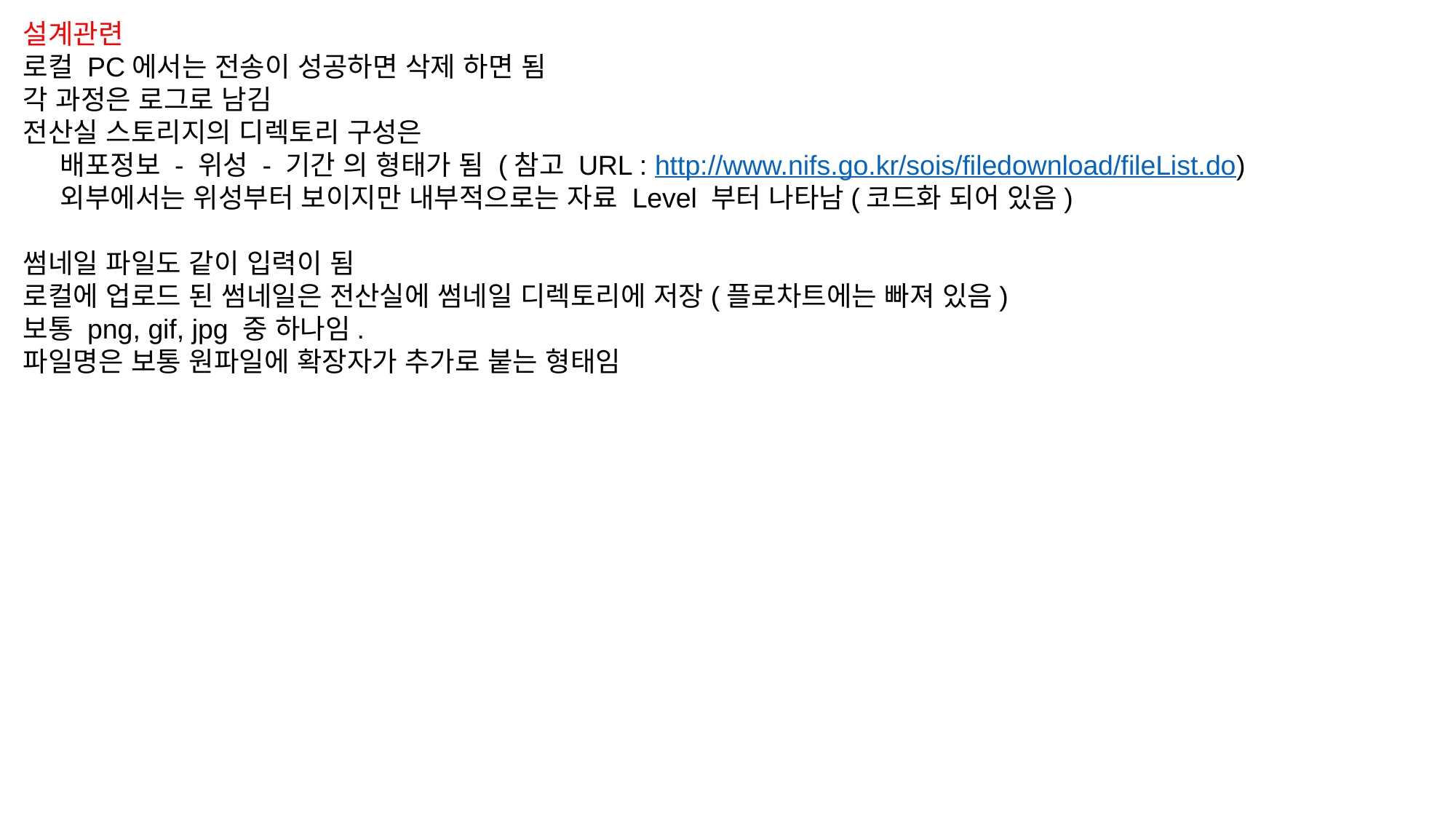

설계관련
로컬 PC에서는 전송이 성공하면 삭제 하면 됨
각 과정은 로그로 남김
전산실 스토리지의 디렉토리 구성은
    배포정보 - 위성 - 기간 의 형태가 됨 (참고 URL : http://www.nifs.go.kr/sois/filedownload/fileList.do)
    외부에서는 위성부터 보이지만 내부적으로는 자료 Level 부터 나타남(코드화 되어 있음)

썸네일 파일도 같이 입력이 됨
로컬에 업로드 된 썸네일은 전산실에 썸네일 디렉토리에 저장(플로차트에는 빠져 있음)
보통 png, gif, jpg 중 하나임.
파일명은 보통 원파일에 확장자가 추가로 붙는 형태임